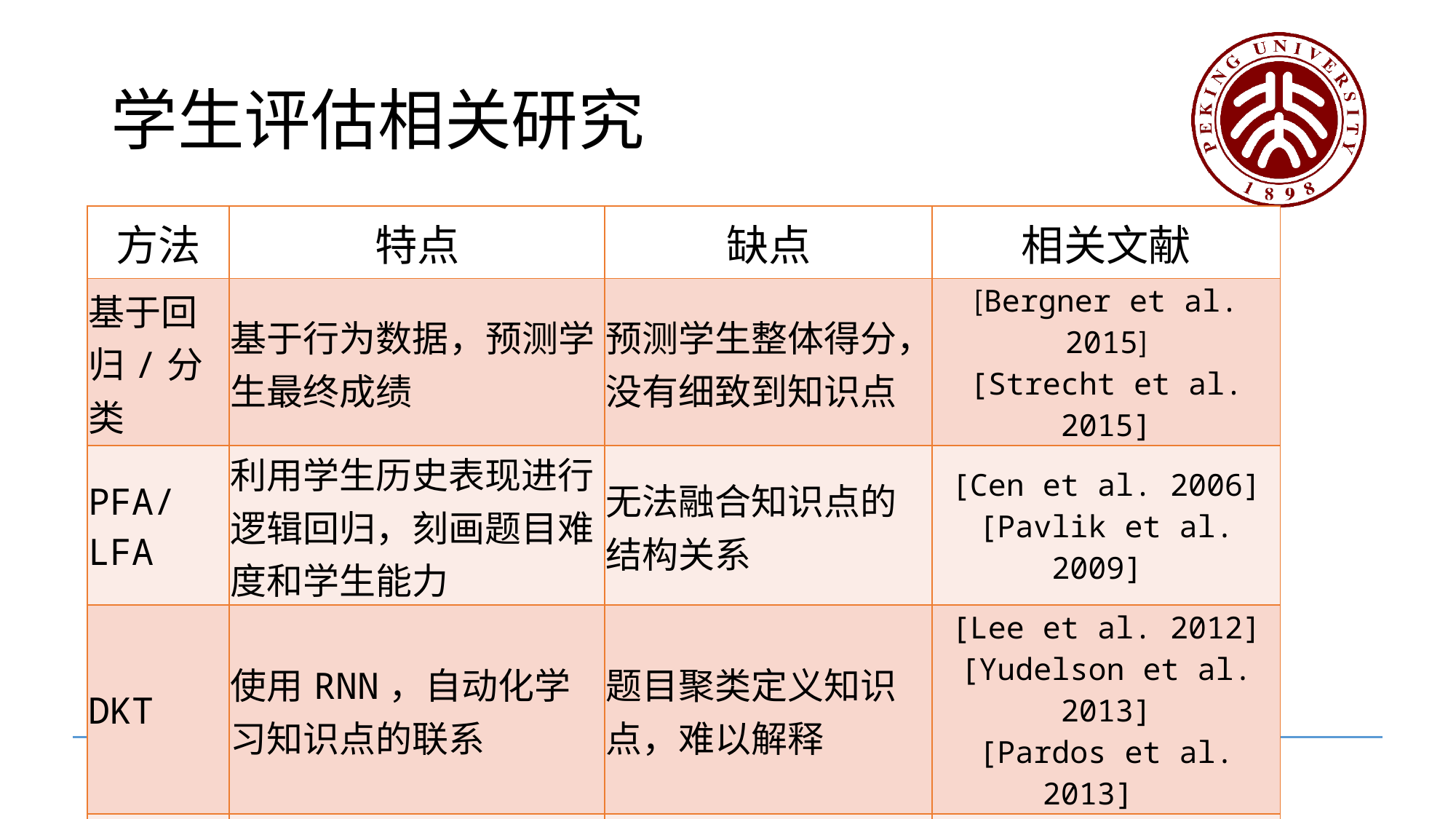

# 学生评估相关研究
| 方法 | 特点 | 缺点 | 相关文献 |
| --- | --- | --- | --- |
| 基于回归/分类 | 基于行为数据，预测学生最终成绩 | 预测学生整体得分，没有细致到知识点 | [Bergner et al. 2015] [Strecht et al. 2015] |
| PFA/LFA | 利用学生历史表现进行逻辑回归，刻画题目难度和学生能力 | 无法融合知识点的结构关系 | [Cen et al. 2006] [Pavlik et al. 2009] |
| DKT | 使用RNN，自动化学习知识点的联系 | 题目聚类定义知识点，难以解释 | [Lee et al. 2012] [Yudelson et al. 2013] [Pardos et al. 2013] |
| BKT | 使用知识跟踪模型进行学生评估，模型可解释性和扩展性好 | 针对智能教育系统，不能直接用于慕课 | [Piech et al., 2015] |